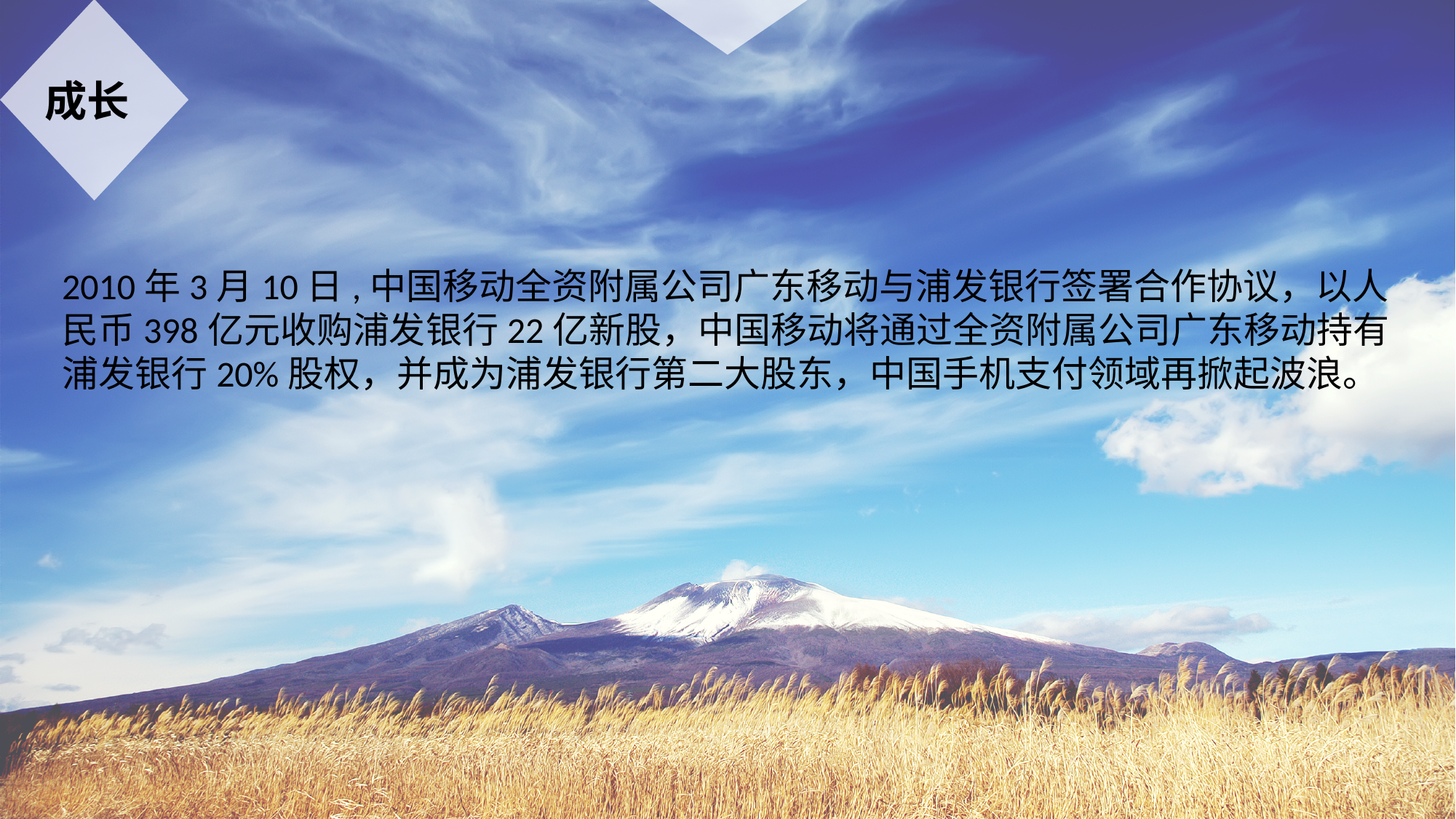

成长
2010年3月10日,中国移动全资附属公司广东移动与浦发银行签署合作协议，以人民币398亿元收购浦发银行22亿新股，中国移动将通过全资附属公司广东移动持有浦发银行20%股权，并成为浦发银行第二大股东，中国手机支付领域再掀起波浪。